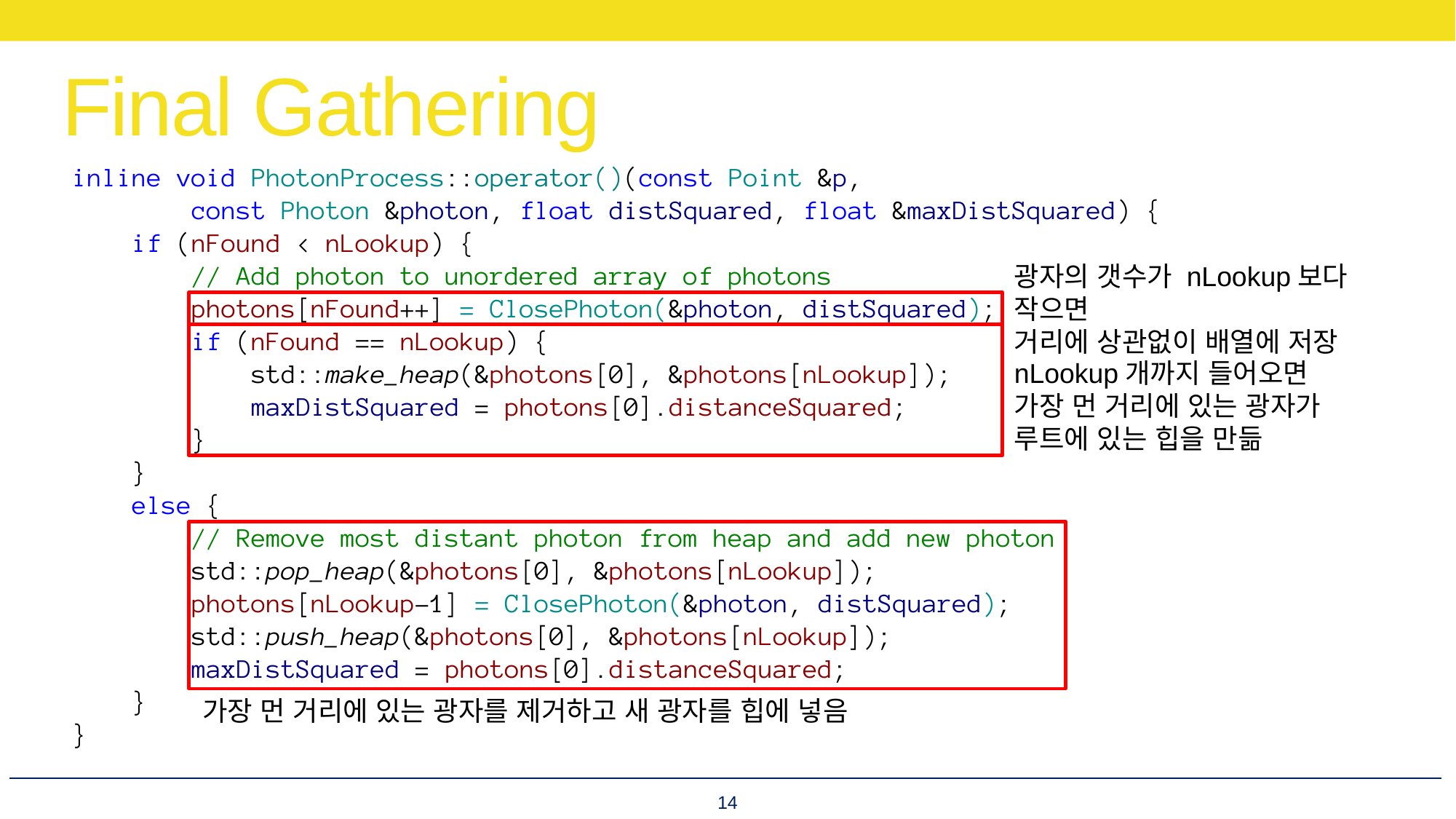

# Final Gathering
inline void PhotonProcess::operator()(const Point &p,
        const Photon &photon, float distSquared, float &maxDistSquared) {
    if (nFound < nLookup) {
        // Add photon to unordered array of photons
        photons[nFound++] = ClosePhoton(&photon, distSquared);
        if (nFound == nLookup) {
            std::make_heap(&photons[0], &photons[nLookup]);
            maxDistSquared = photons[0].distanceSquared;
        }
    }
    else {
        // Remove most distant photon from heap and add new photon
        std::pop_heap(&photons[0], &photons[nLookup]);
        photons[nLookup-1] = ClosePhoton(&photon, distSquared);
        std::push_heap(&photons[0], &photons[nLookup]);
        maxDistSquared = photons[0].distanceSquared;
    }
}
광자의 갯수가 nLookup보다 작으면
거리에 상관없이 배열에 저장

nLookup개까지 들어오면
가장 먼 거리에 있는 광자가
루트에 있는 힙을 만듦

가장 먼 거리에 있는 광자를 제거하고 새 광자를 힙에 넣음
14